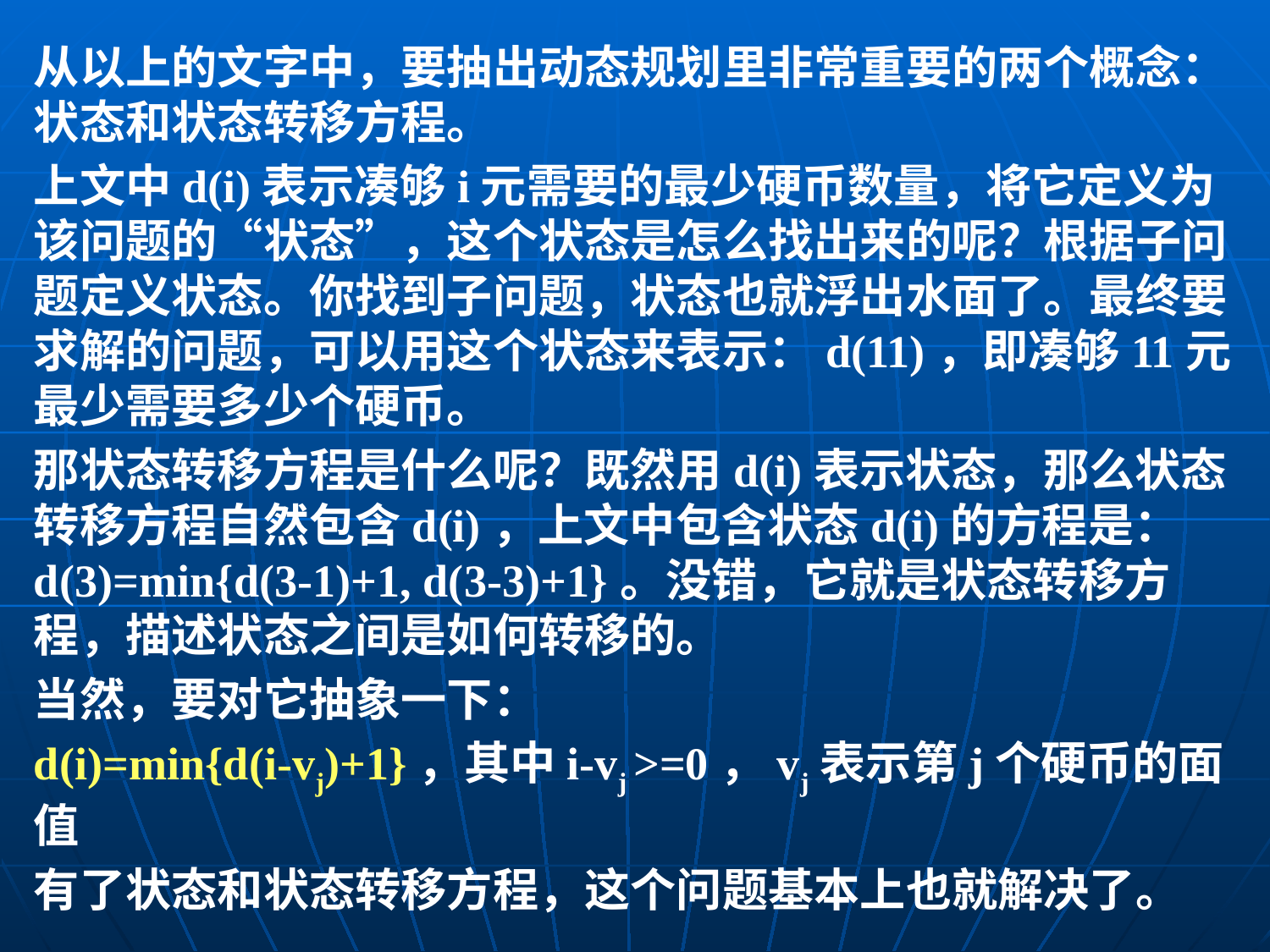

从以上的文字中，要抽出动态规划里非常重要的两个概念：状态和状态转移方程。
上文中d(i)表示凑够i元需要的最少硬币数量，将它定义为该问题的“状态”，这个状态是怎么找出来的呢？根据子问题定义状态。你找到子问题，状态也就浮出水面了。最终要求解的问题，可以用这个状态来表示：d(11)，即凑够11元最少需要多少个硬币。
那状态转移方程是什么呢？既然用d(i)表示状态，那么状态转移方程自然包含d(i)，上文中包含状态d(i)的方程是：d(3)=min{d(3-1)+1, d(3-3)+1}。没错，它就是状态转移方程，描述状态之间是如何转移的。
当然，要对它抽象一下：
d(i)=min{d(i-vj)+1}，其中i-vj >=0，vj表示第j个硬币的面值
有了状态和状态转移方程，这个问题基本上也就解决了。